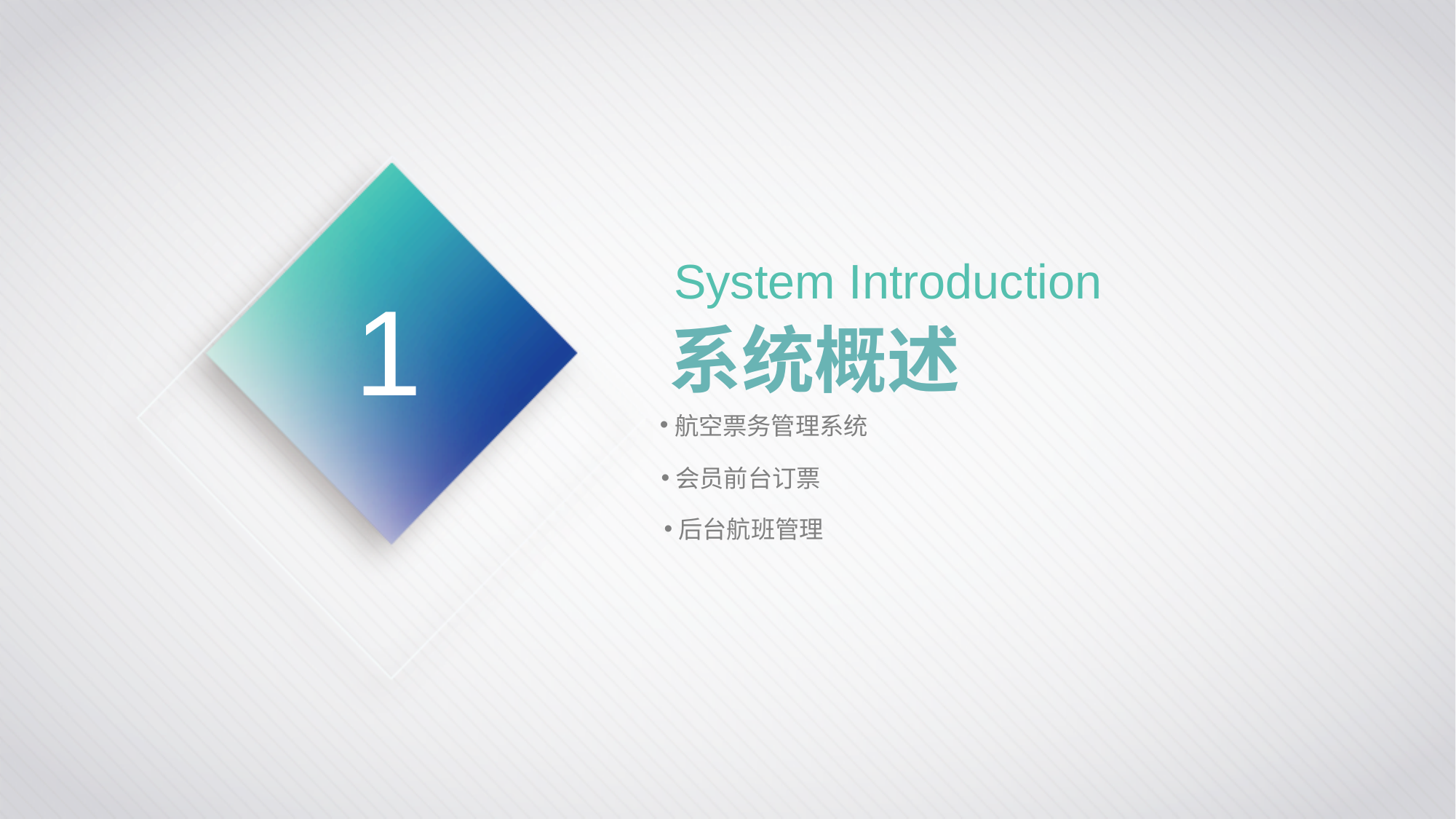

System Introduction
系统概述
1
航空票务管理系统
会员前台订票
后台航班管理